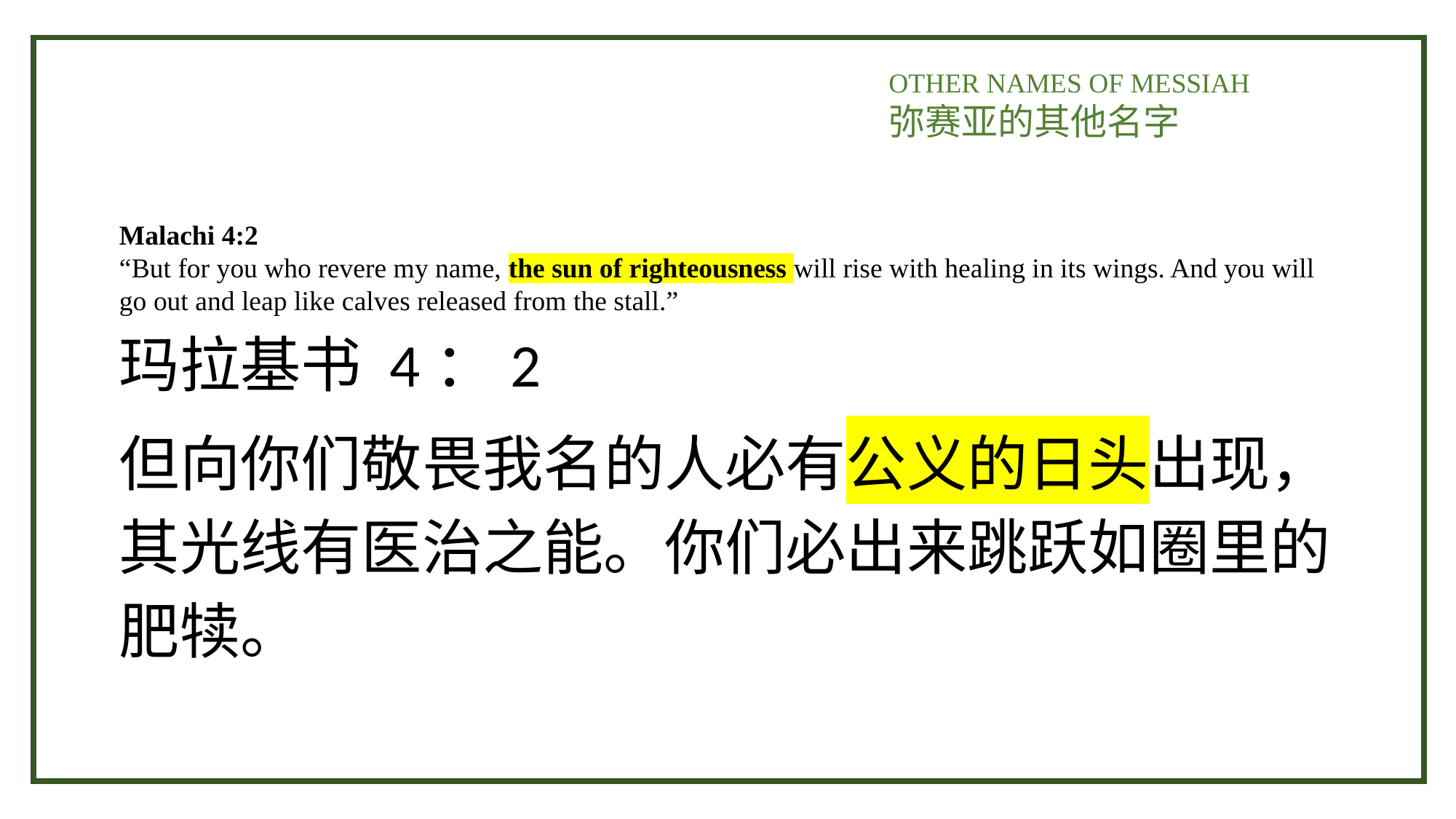

OTHER NAMES OF MESSIAH
弥赛亚的其他名字
Malachi 4:2
“But for you who revere my name, the sun of righteousness will rise with healing in its wings. And you will go out and leap like calves released from the stall.”
玛拉基书 4：2
但向你们敬畏我名的人必有公义的日头出现，其光线有医治之能。你们必出来跳跃如圈里的肥犊。